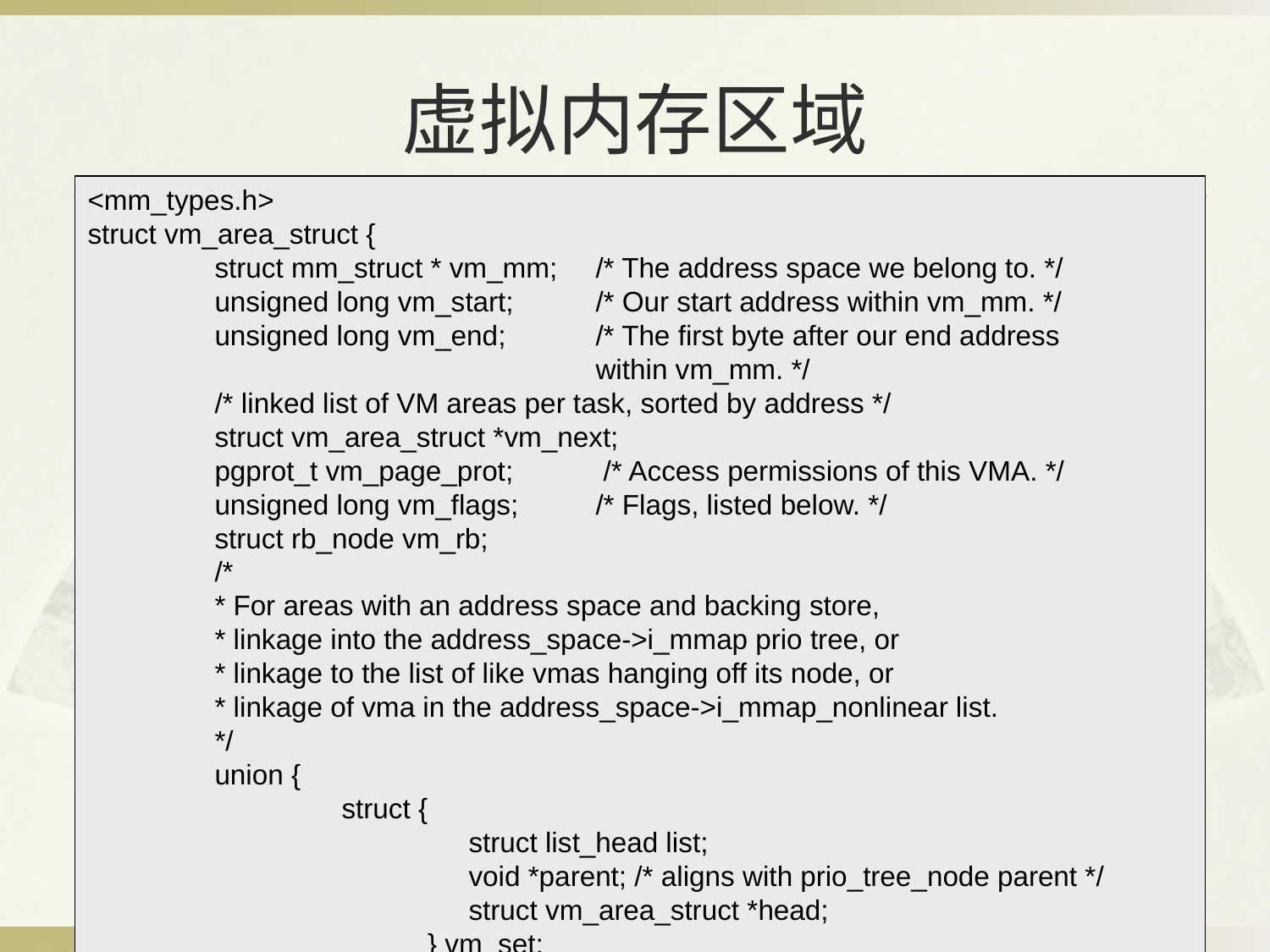

BBAAD9C20180234D78810CEA56E0B6D0E2B9B20918E83B70A6D98F34B1082BBC3B4CB53861613B0222C92008C846A8EC6DF921DA91D02BB11B4DC25E387E20DC24F5093D372C66F764BF29976F2244E727F1E0367CA8D314A8D6A1982F006CC8D8F62991BE0
# 虚拟内存区域
<mm_types.h>
struct vm_area_struct {
	struct mm_struct * vm_mm; 	/* The address space we belong to. */
	unsigned long vm_start; 	/* Our start address within vm_mm. */
	unsigned long vm_end; 	/* The first byte after our end address
				within vm_mm. */
	/* linked list of VM areas per task, sorted by address */
	struct vm_area_struct *vm_next;
	pgprot_t vm_page_prot;	 /* Access permissions of this VMA. */
	unsigned long vm_flags; 	/* Flags, listed below. */
	struct rb_node vm_rb;
/*
* For areas with an address space and backing store,
* linkage into the address_space->i_mmap prio tree, or
* linkage to the list of like vmas hanging off its node, or
* linkage of vma in the address_space->i_mmap_nonlinear list.
*/
	union {
		struct {
			struct list_head list;
void *parent; /* aligns with prio_tree_node parent */
			struct vm_area_struct *head;
		           } vm_set;